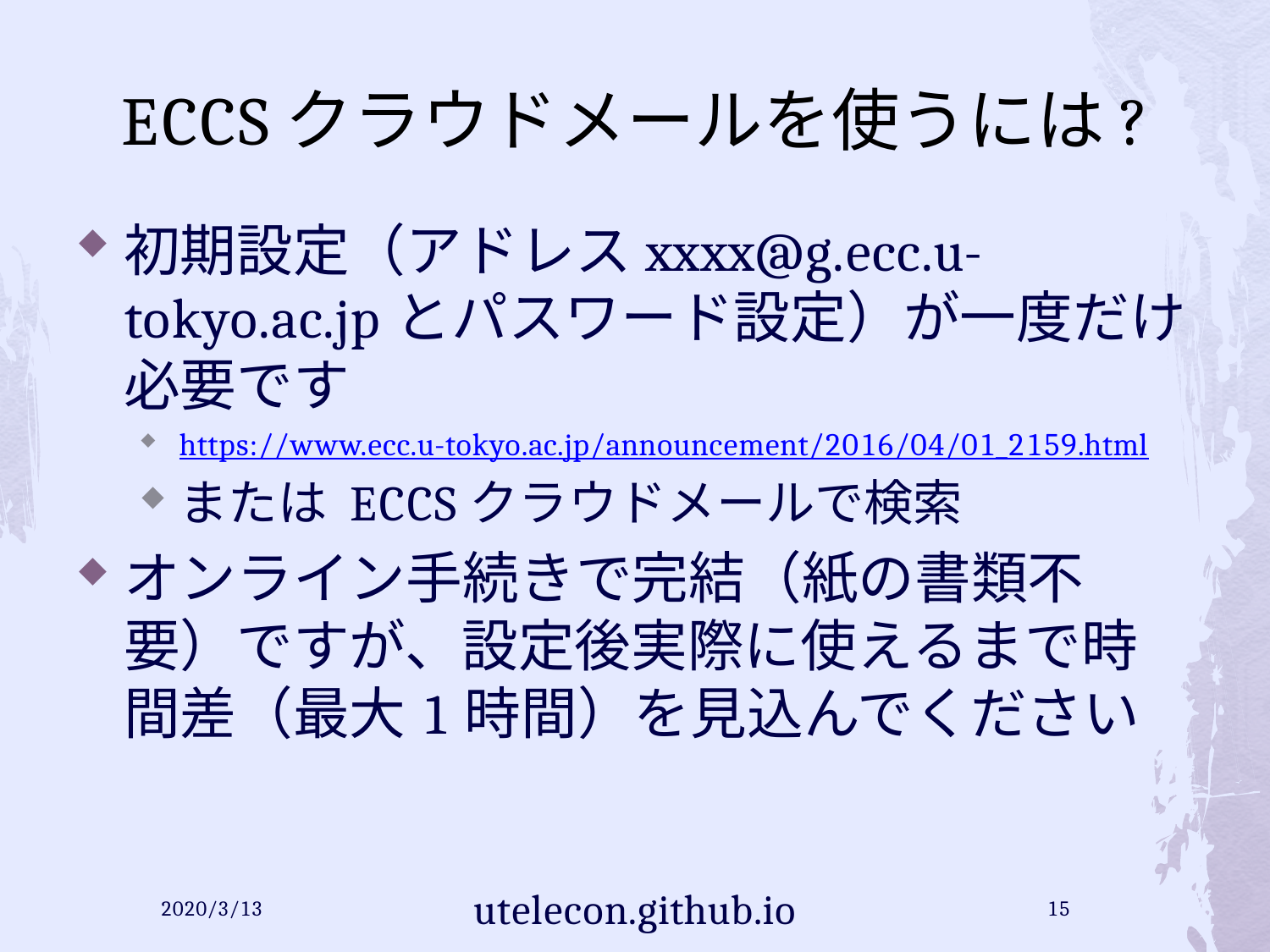

# ECCSクラウドメールを使うには?
初期設定（アドレスxxxx@g.ecc.u-tokyo.ac.jpとパスワード設定）が一度だけ必要です
https://www.ecc.u-tokyo.ac.jp/announcement/2016/04/01_2159.html
または ECCSクラウドメールで検索
オンライン手続きで完結（紙の書類不要）ですが、設定後実際に使えるまで時間差（最大1時間）を見込んでください

2020/3/13
utelecon.github.io
15